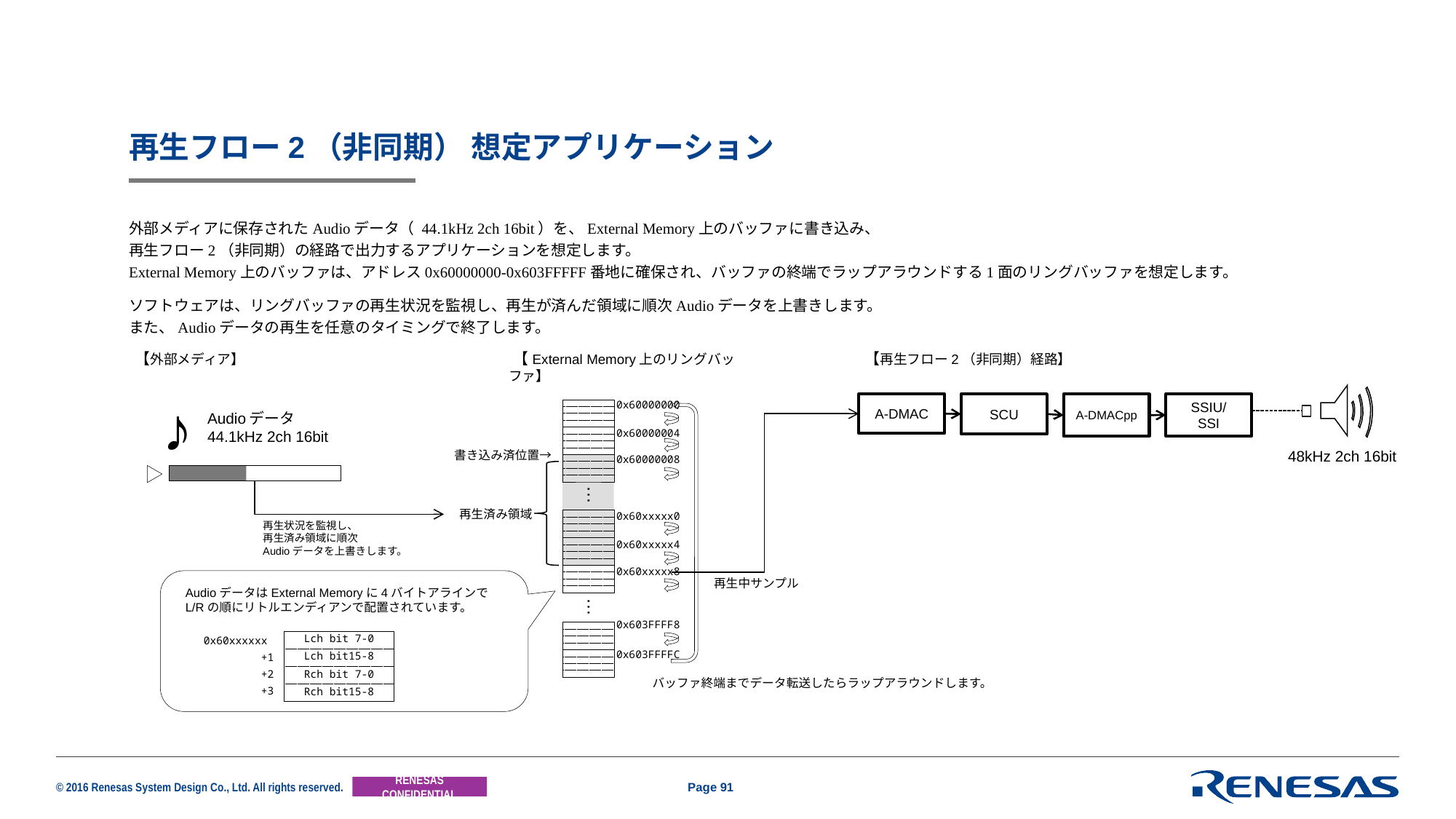

# 再生フロー2（非同期） 想定アプリケーション
外部メディアに保存されたAudioデータ（ 44.1kHz 2ch 16bit）を、External Memory上のバッファに書き込み、
再生フロー2（非同期）の経路で出力するアプリケーションを想定します。
External Memory上のバッファは、アドレス0x60000000-0x603FFFFF番地に確保され、バッファの終端でラップアラウンドする1面のリングバッファを想定します。
ソフトウェアは、リングバッファの再生状況を監視し、再生が済んだ領域に順次Audioデータを上書きします。
また、Audioデータの再生を任意のタイミングで終了します。
 【外部メディア】
 【External Memory上のリングバッファ】
 【再生フロー2（非同期）経路】
♪

A-DMAC
SCU
A-DMACpp
SSIU/
SSI
0x60000000

Audioデータ
44.1kHz 2ch 16bit

0x60000004

書き込み済位置→
48kHz 2ch 16bit
0x60000008

…
再生済み領域
0x60xxxxx0

再生状況を監視し、
再生済み領域に順次
Audioデータを上書きします。

0x60xxxxx4

0x60xxxxx8

再生中サンプル

AudioデータはExternal Memoryに4バイトアラインで
L/Rの順にリトルエンディアンで配置されています。
…
0x603FFFF8

Lch bit 7-0

0x60xxxxxx

0x603FFFFC
Lch bit15-8
+1
Rch bit 7-0
+2
バッファ終端までデータ転送したらラップアラウンドします。
+3
Rch bit15-8
Page 91